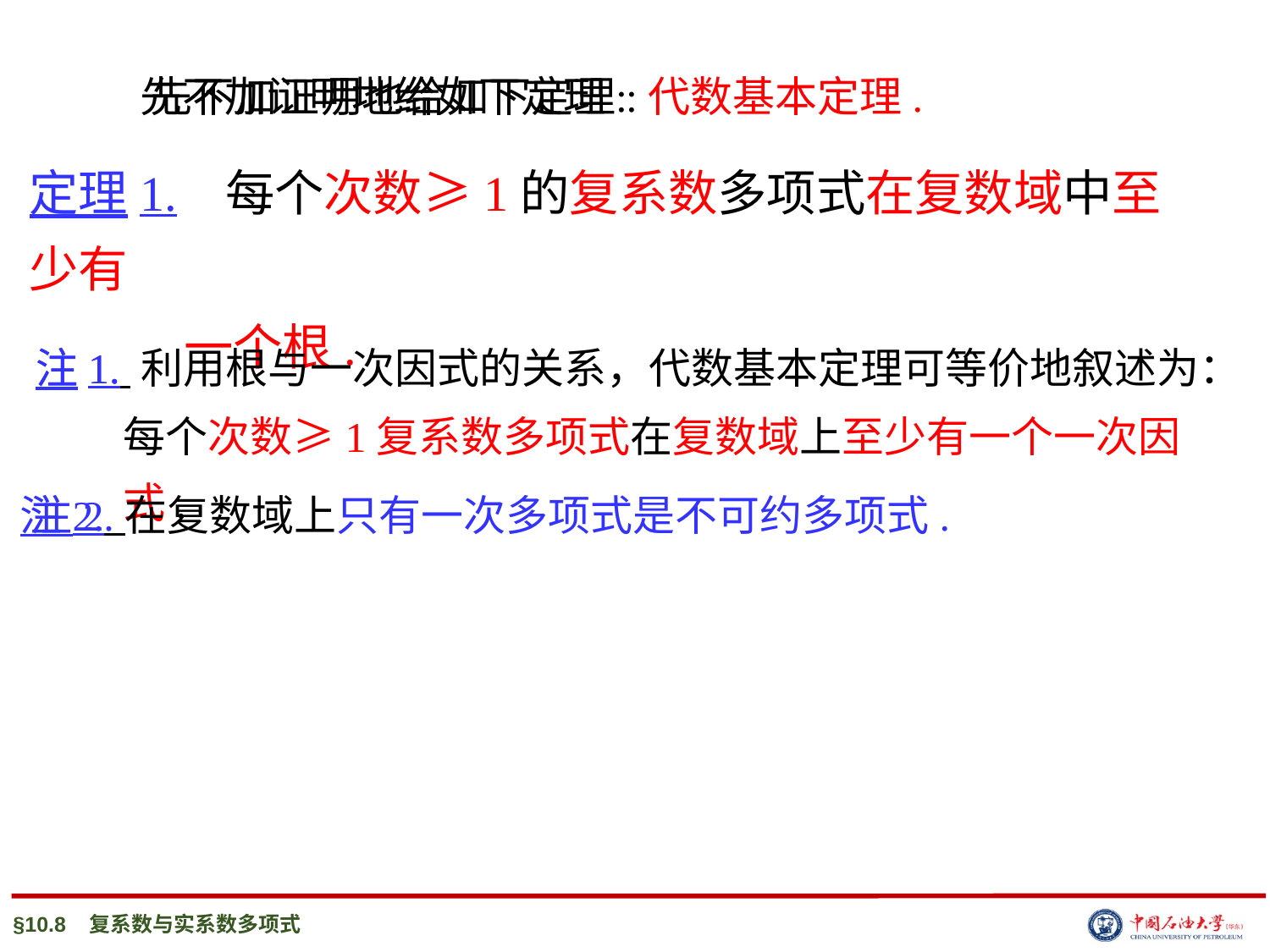

先不加证明地给如下定理:
先不加证明地给如下定理: 代数基本定理.
定理1.   每个次数≥1的复系数多项式在复数域中至少有
             一个根.
注1.
注1. 利用根与一次因式的关系，代数基本定理可等价地叙述为：
每个次数≥1复系数多项式在复数域上至少有一个一次因式.
注2.
注2. 在复数域上只有一次多项式是不可约多项式.